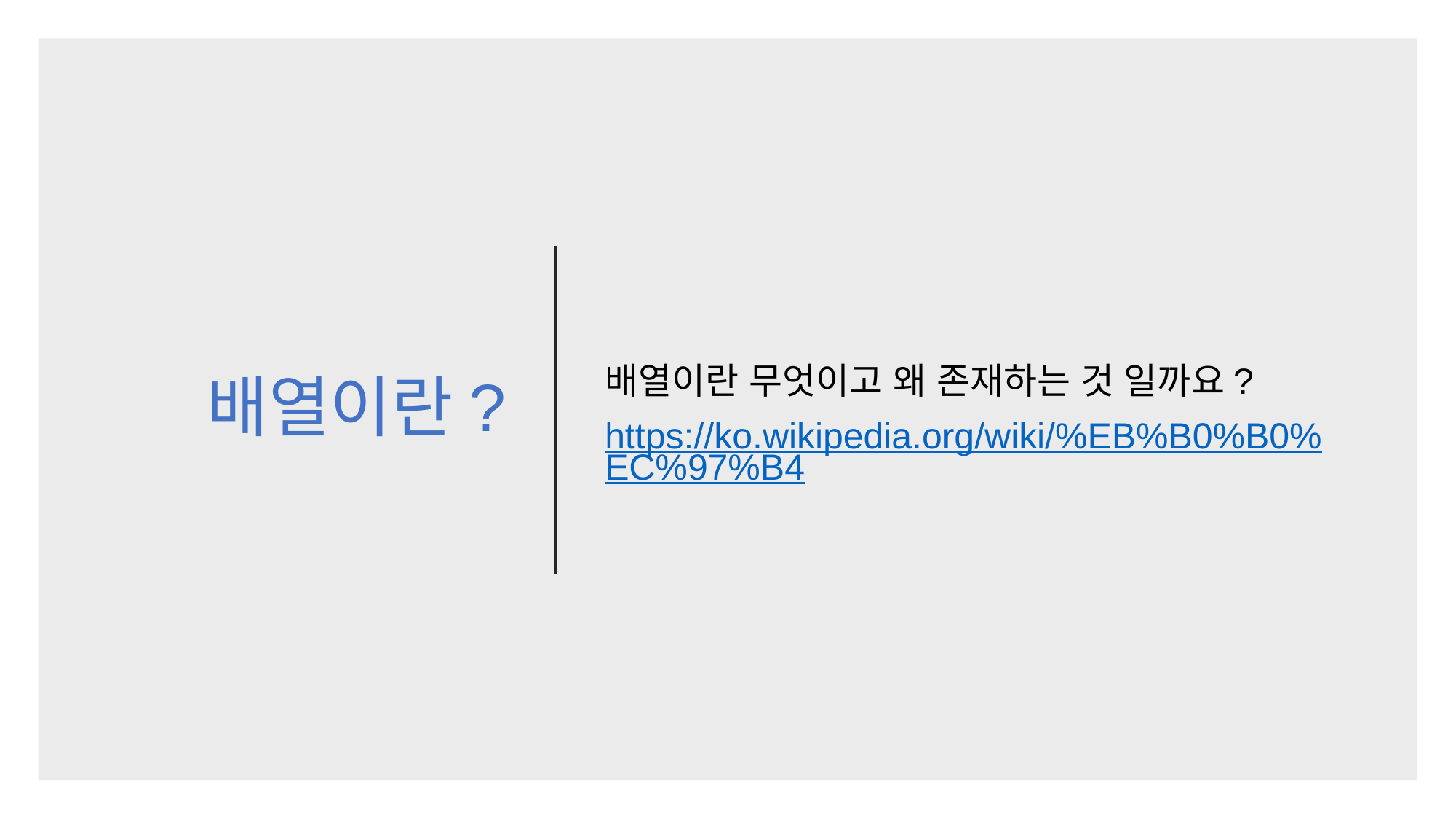

# 배열이란?
배열이란 무엇이고 왜 존재하는 것 일까요?
https://ko.wikipedia.org/wiki/%EB%B0%B0%EC%97%B4